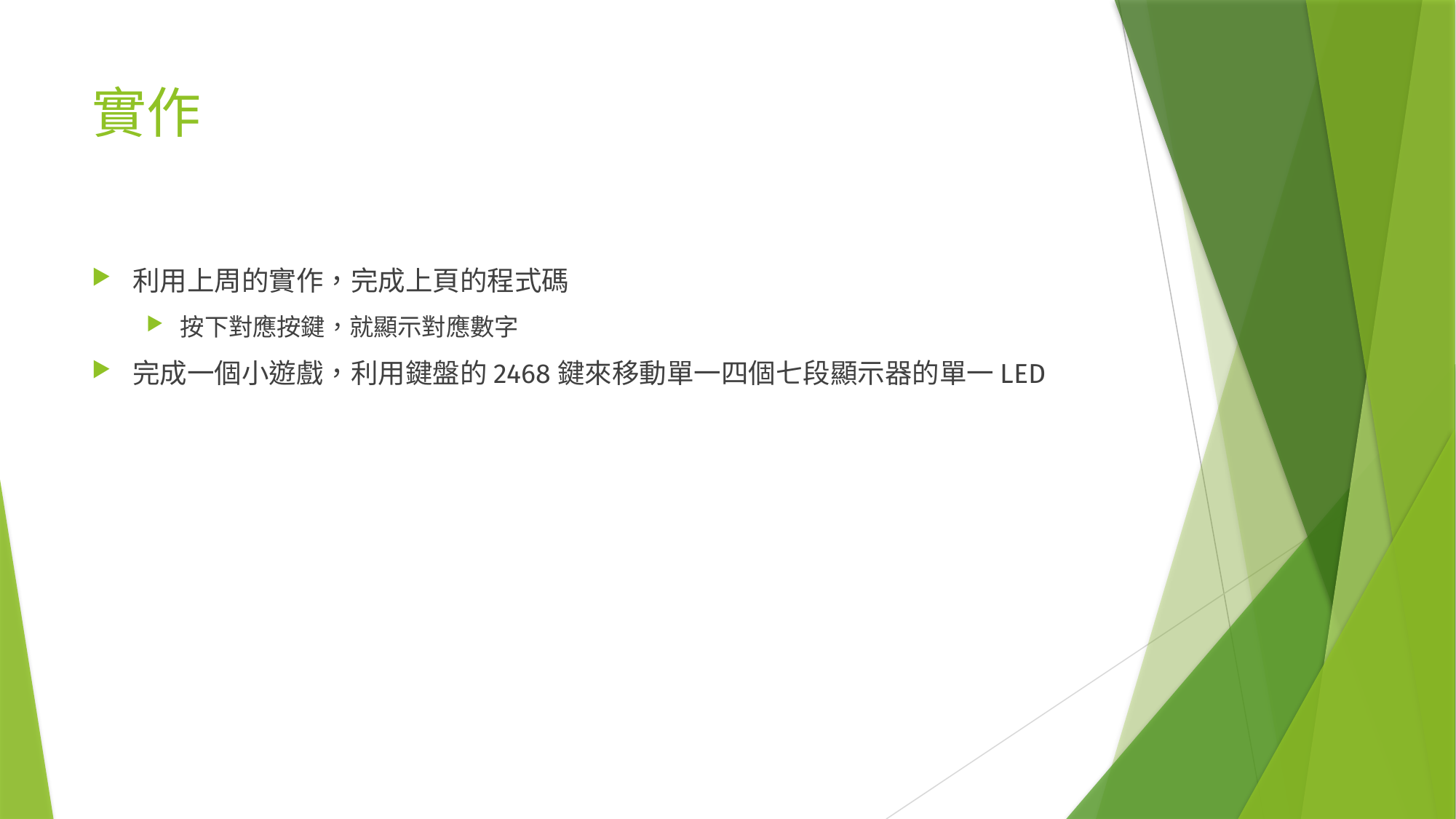

# 實作
利用上周的實作，完成上頁的程式碼
按下對應按鍵，就顯示對應數字
完成一個小遊戲，利用鍵盤的2468鍵來移動單一四個七段顯示器的單一LED